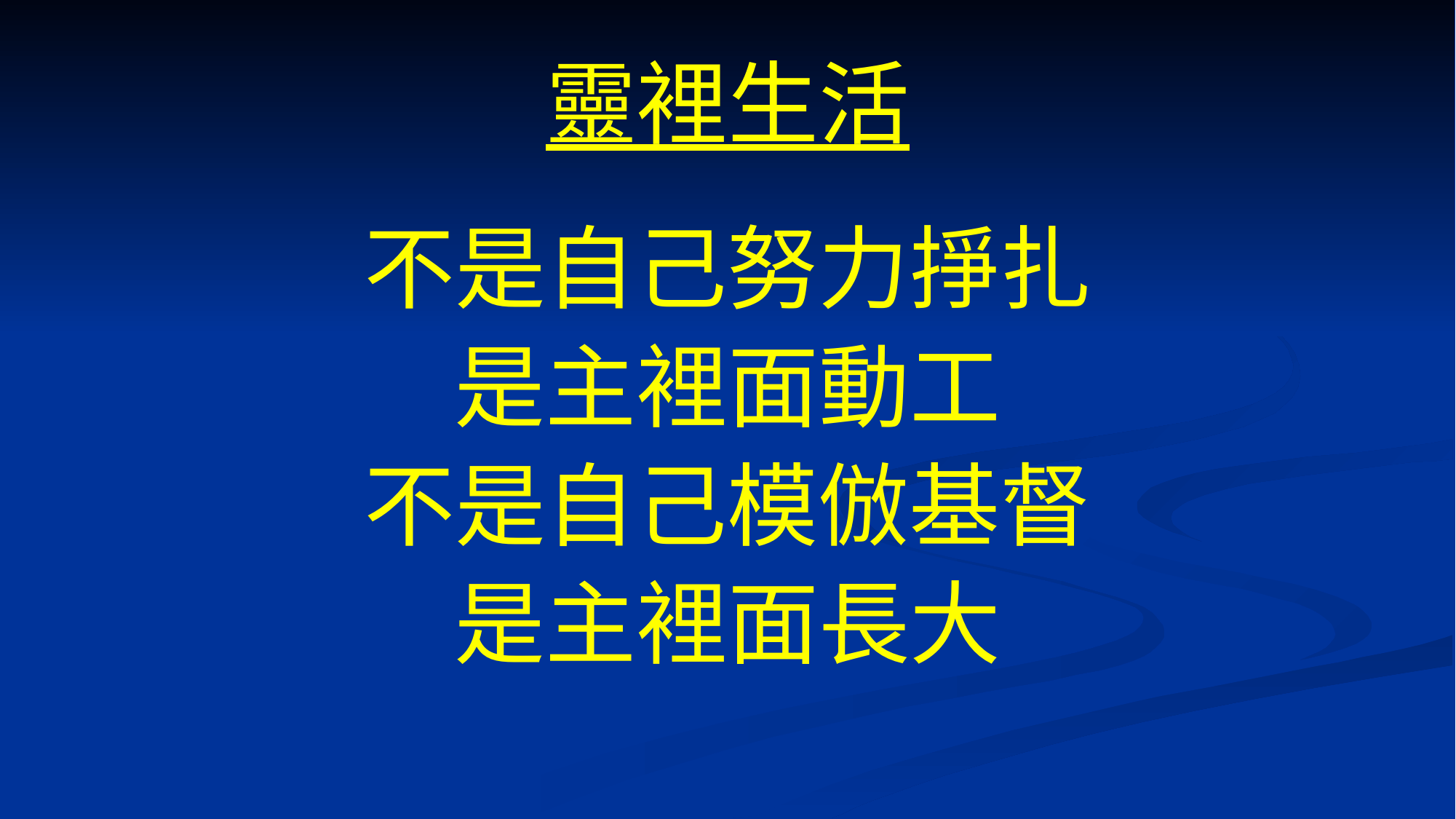

# 靈裡生活
不是自己努力掙扎
是主裡面動工
不是自己模倣基督
是主裡面長大